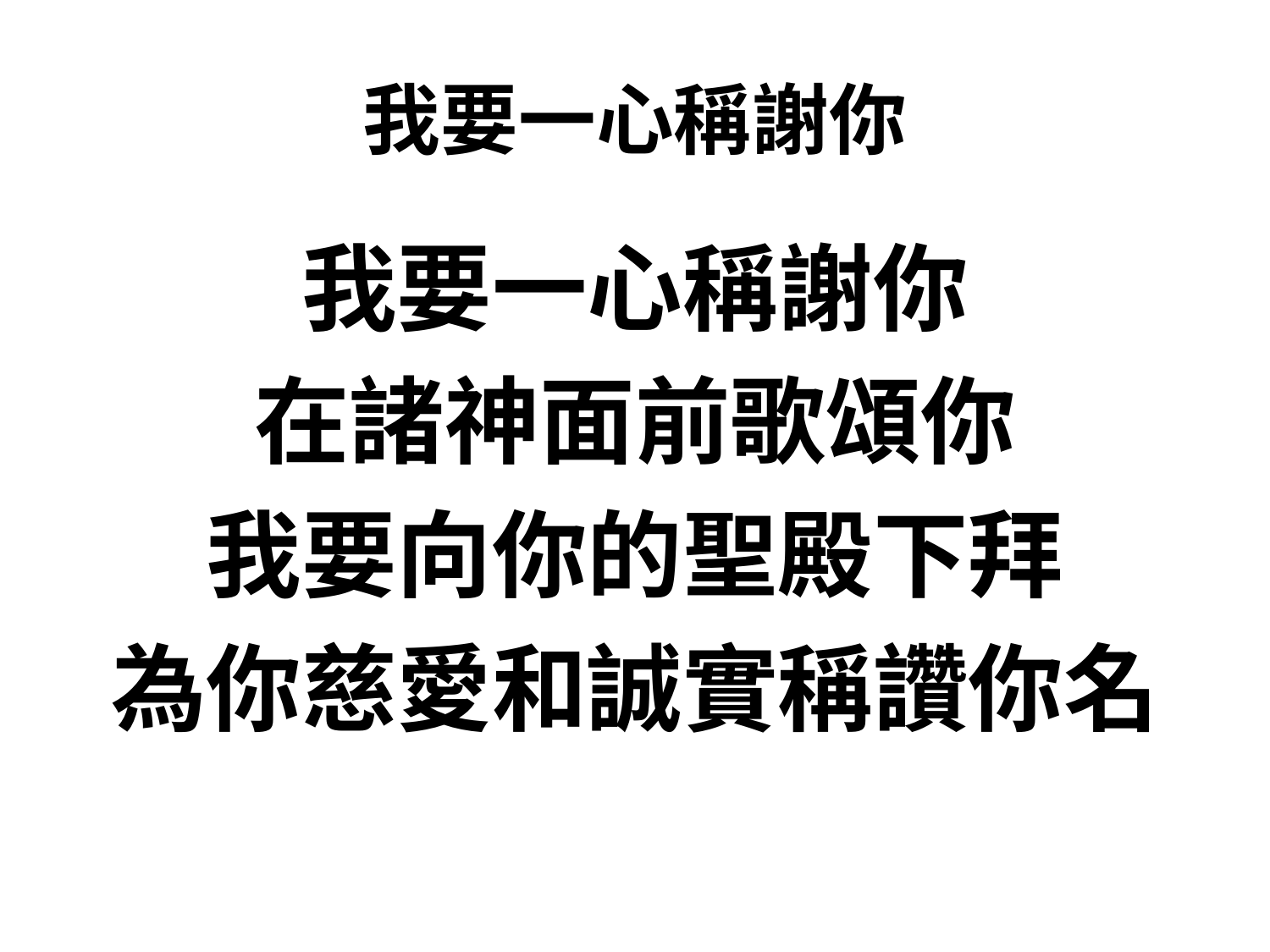

# 我要一心稱謝你
我要一心稱謝你
在諸神面前歌頌你
我要向你的聖殿下拜
為你慈愛和誠實稱讚你名